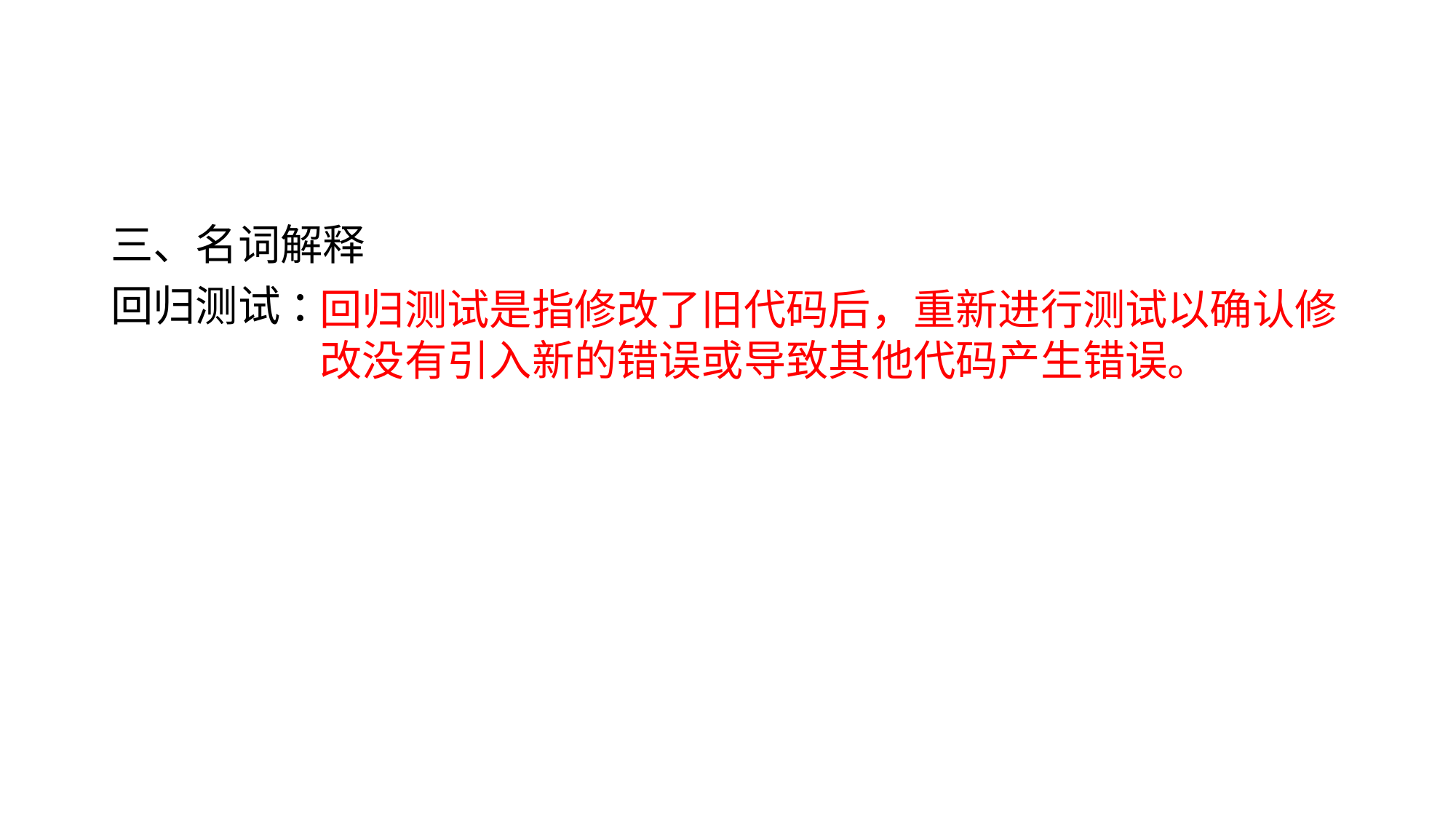

#
三、名词解释
回归测试 ：
回归测试是指修改了旧代码后，重新进行测试以确认修改没有引入新的错误或导致其他代码产生错误。